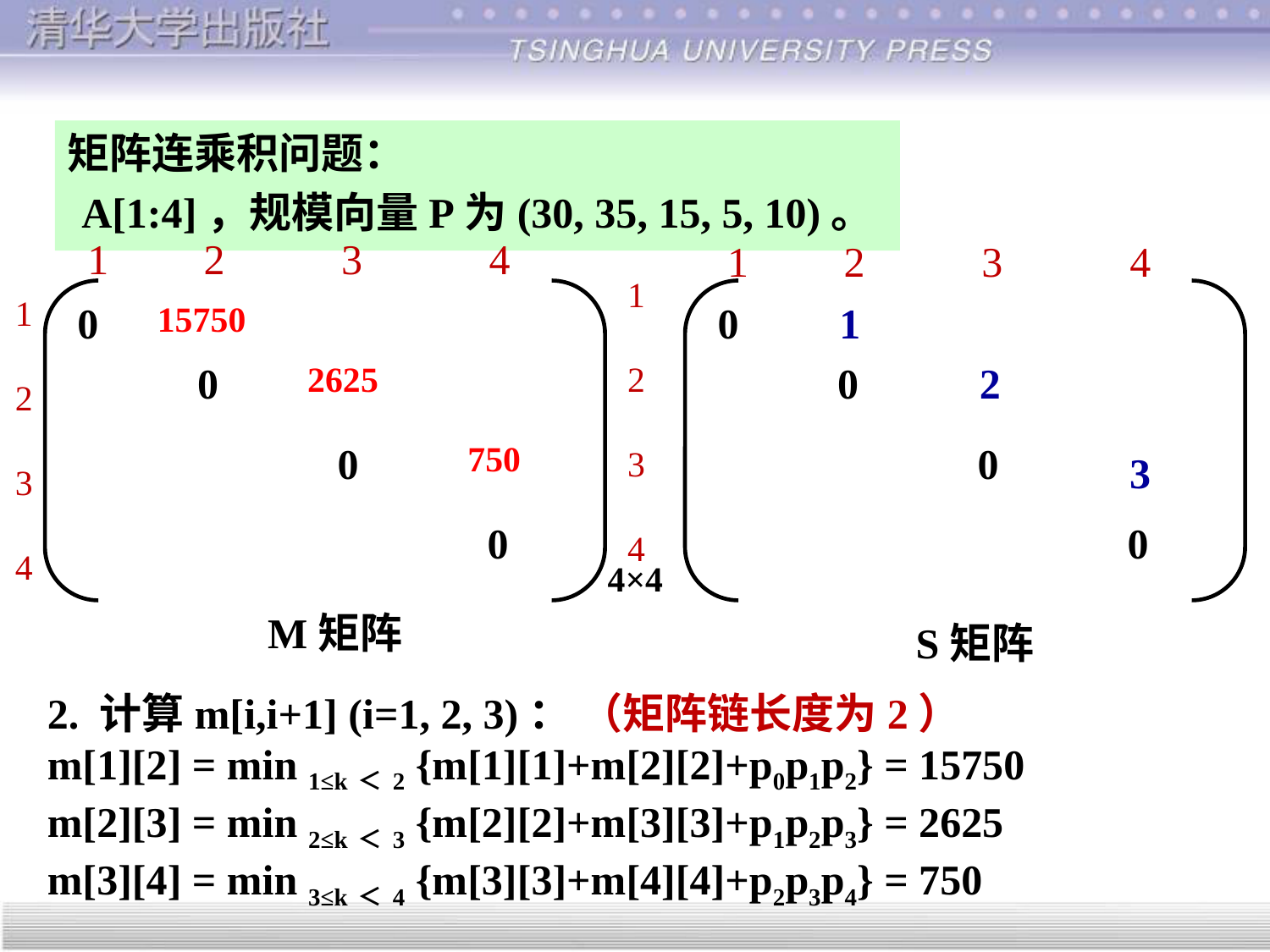

矩阵连乘积问题：
A[1:4]，规模向量P为(30, 35, 15, 5, 10)。
1         2           3            4
1         2           3            4
1

2

3

4

0
0
0
0
4×4

0
0
0
0
1

2

3

4
15750
1
2625
2
750
3
M矩阵
S矩阵
2. 计算m[i,i+1] (i=1, 2, 3)： （矩阵链长度为2）
m[1][2] = min 1≤k＜2 {m[1][1]+m[2][2]+p0p1p2} = 15750
m[2][3] = min 2≤k＜3 {m[2][2]+m[3][3]+p1p2p3} = 2625
m[3][4] = min 3≤k＜4 {m[3][3]+m[4][4]+p2p3p4} = 750
31